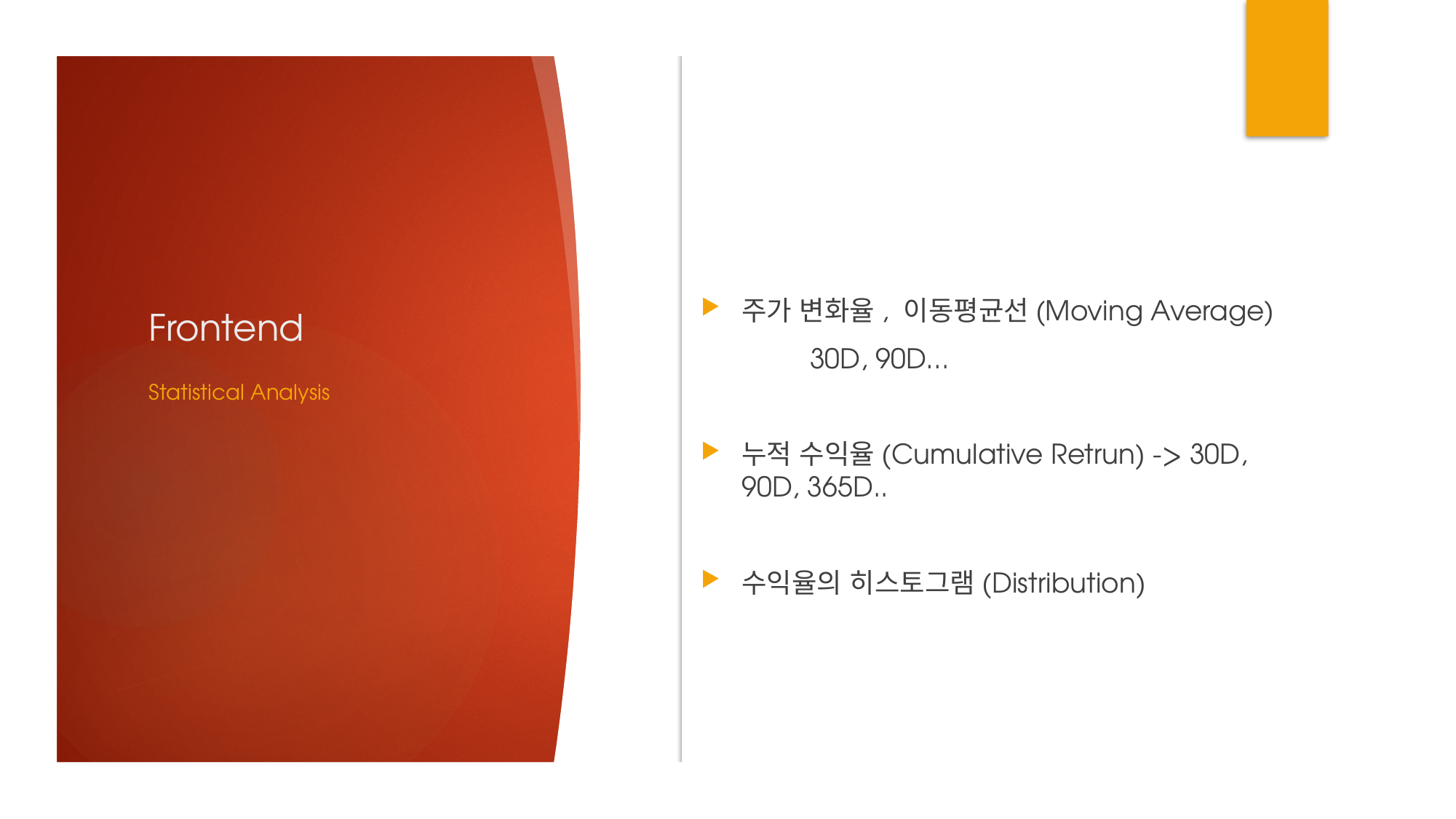

# Frontend
주가 변화율, 이동평균선(Moving Average)
	30D, 90D…

누적 수익율(Cumulative Retrun) -> 30D, 90D, 365D..

수익율의 히스토그램(Distribution)
Statistical Analysis